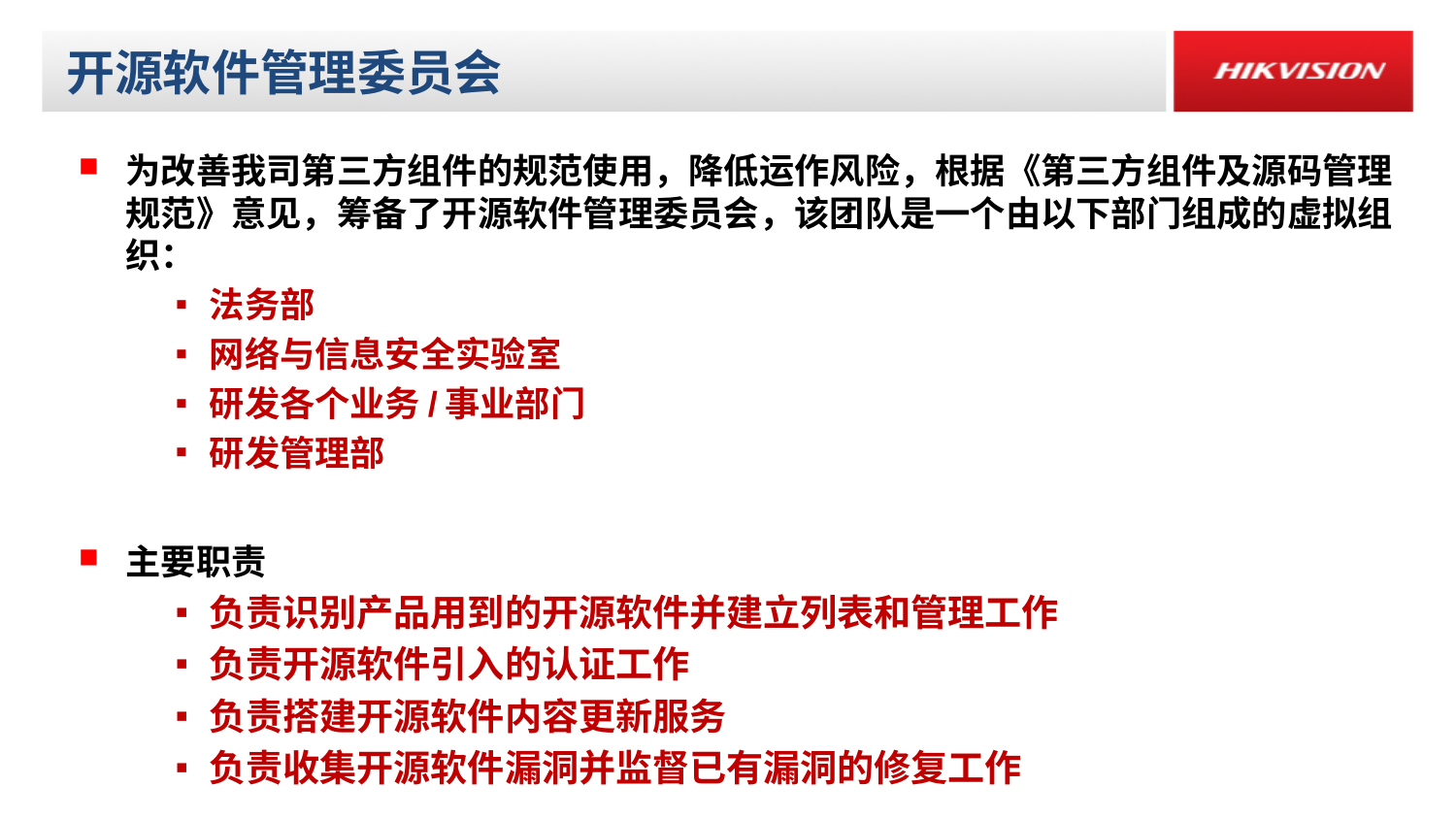

# 开源软件管理委员会
为改善我司第三方组件的规范使用，降低运作风险，根据《第三方组件及源码管理规范》意见，筹备了开源软件管理委员会，该团队是一个由以下部门组成的虚拟组织：
法务部
网络与信息安全实验室
研发各个业务/事业部门
研发管理部

主要职责
负责识别产品用到的开源软件并建立列表和管理工作
负责开源软件引入的认证工作
负责搭建开源软件内容更新服务
负责收集开源软件漏洞并监督已有漏洞的修复工作